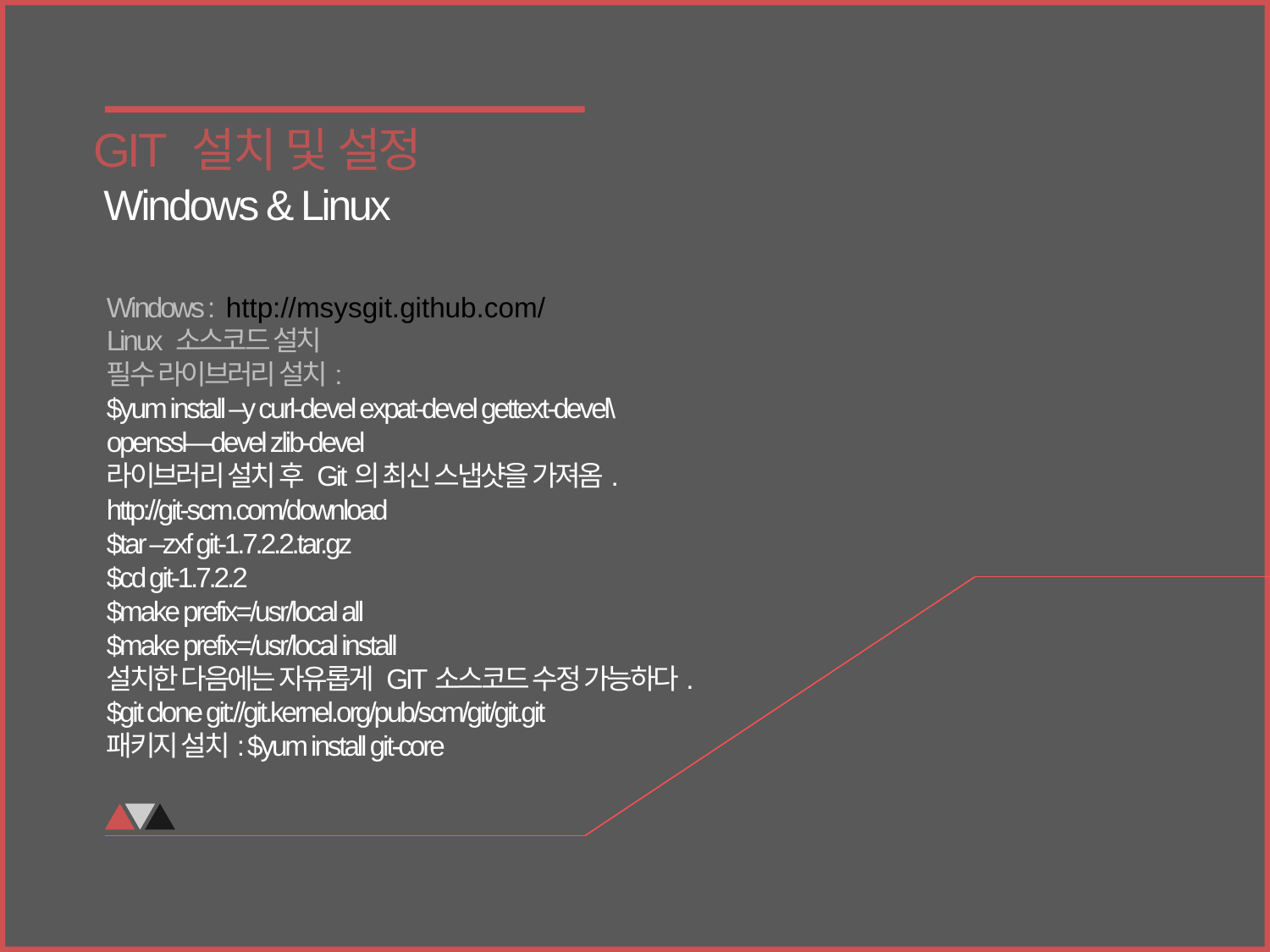

GIT 설치 및 설정
Windows & Linux
Windows :  http://msysgit.github.com/
Linux 소스코드 설치
필수 라이브러리 설치:
$yum install –y curl-devel expat-devel gettext-devel\
openssl—devel zlib-devel
라이브러리 설치 후 Git의 최신 스냅샷을 가져옴.
http://git-scm.com/download
$tar –zxf git-1.7.2.2.tar.gz
$cd git-1.7.2.2
$make prefix=/usr/local all
$make prefix=/usr/local install
설치한 다음에는 자유롭게 GIT소스코드 수정 가능하다.
$git clone git://git.kernel.org/pub/scm/git/git.git
패키지 설치: $yum install git-core